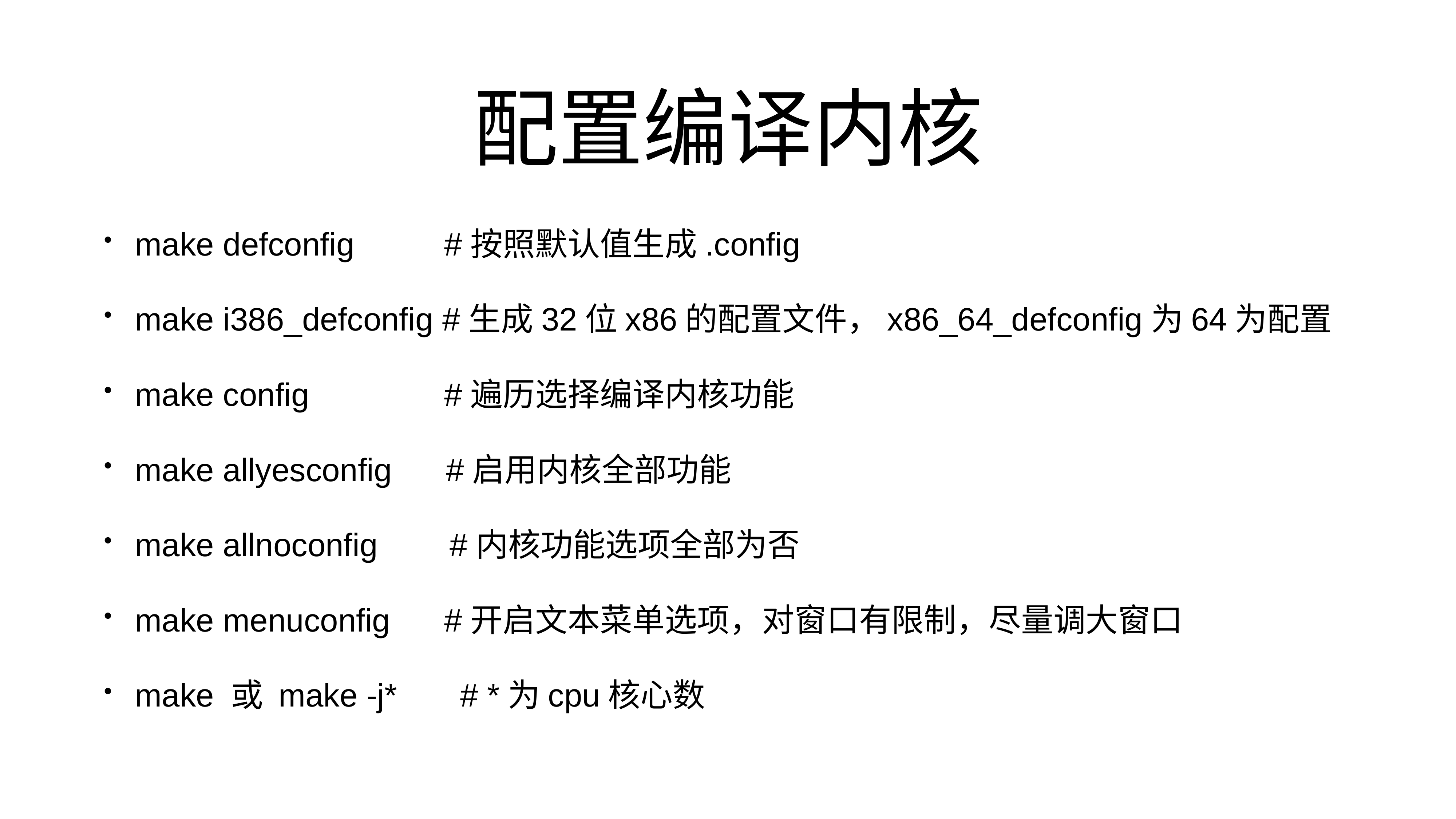

# 配置编译内核
make defconfig          #按照默认值生成.config
make i386_defconfig #生成32位x86的配置文件，x86_64_defconfig为64为配置
make config               #遍历选择编译内核功能
make allyesconfig      #启用内核全部功能
make allnoconfig        #内核功能选项全部为否
make menuconfig      #开启文本菜单选项，对窗口有限制，尽量调大窗口
make 或 make -j*       # *为cpu核心数